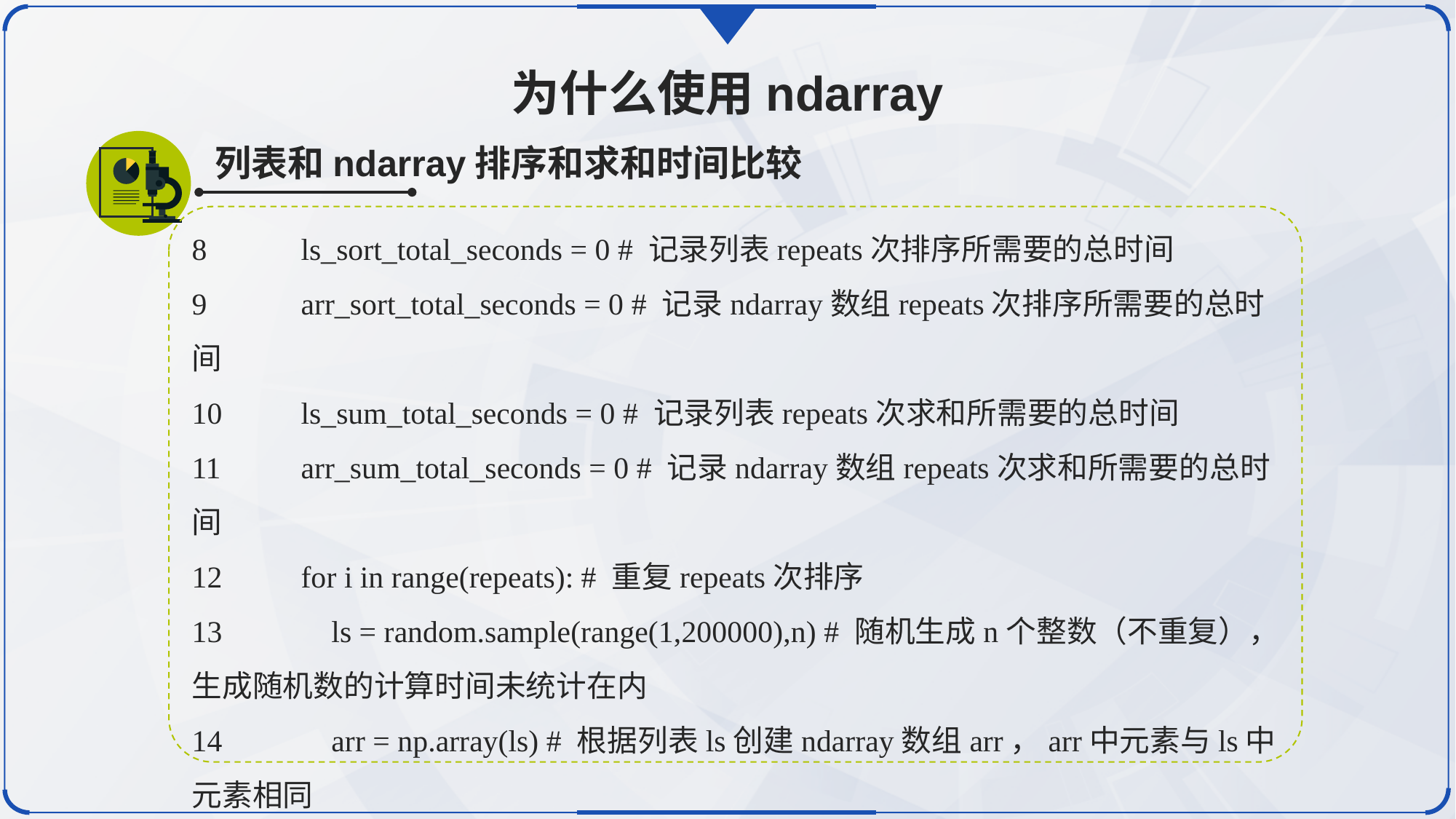

为什么使用ndarray

列表和ndarray排序和求和时间比较

8	ls_sort_total_seconds = 0 # 记录列表repeats次排序所需要的总时间
9	arr_sort_total_seconds = 0 # 记录ndarray数组repeats次排序所需要的总时间
10	ls_sum_total_seconds = 0 # 记录列表repeats次求和所需要的总时间
11	arr_sum_total_seconds = 0 # 记录ndarray数组repeats次求和所需要的总时间
12	for i in range(repeats): # 重复repeats次排序
13	    ls = random.sample(range(1,200000),n) # 随机生成n个整数（不重复），生成随机数的计算时间未统计在内
14	    arr = np.array(ls) # 根据列表ls创建ndarray数组arr，arr中元素与ls中元素相同
15